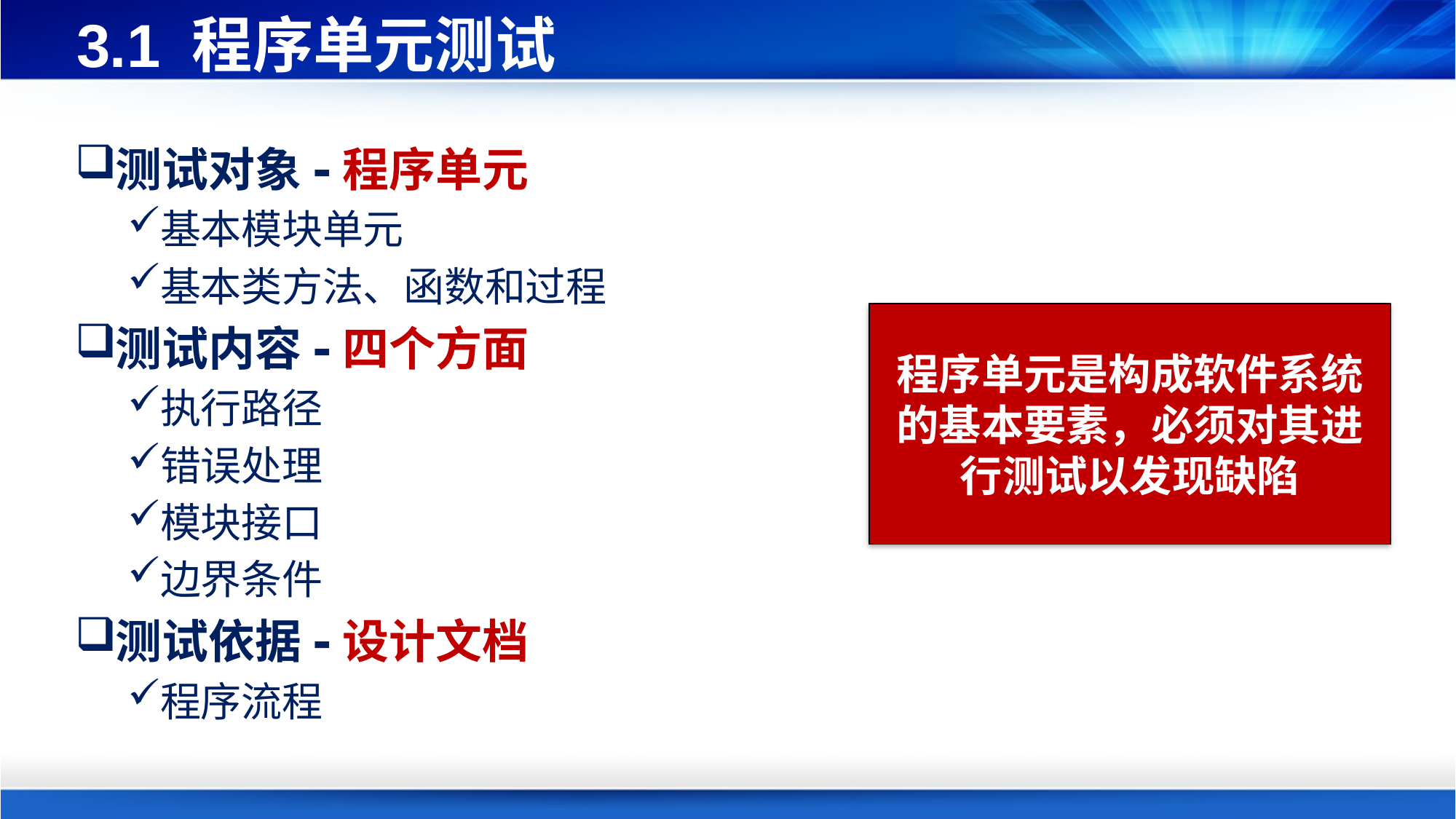

# 3.1 程序单元测试
测试对象-程序单元
基本模块单元
基本类方法、函数和过程
测试内容-四个方面
执行路径
错误处理
模块接口
边界条件
测试依据-设计文档
程序流程
程序单元是构成软件系统的基本要素，必须对其进行测试以发现缺陷